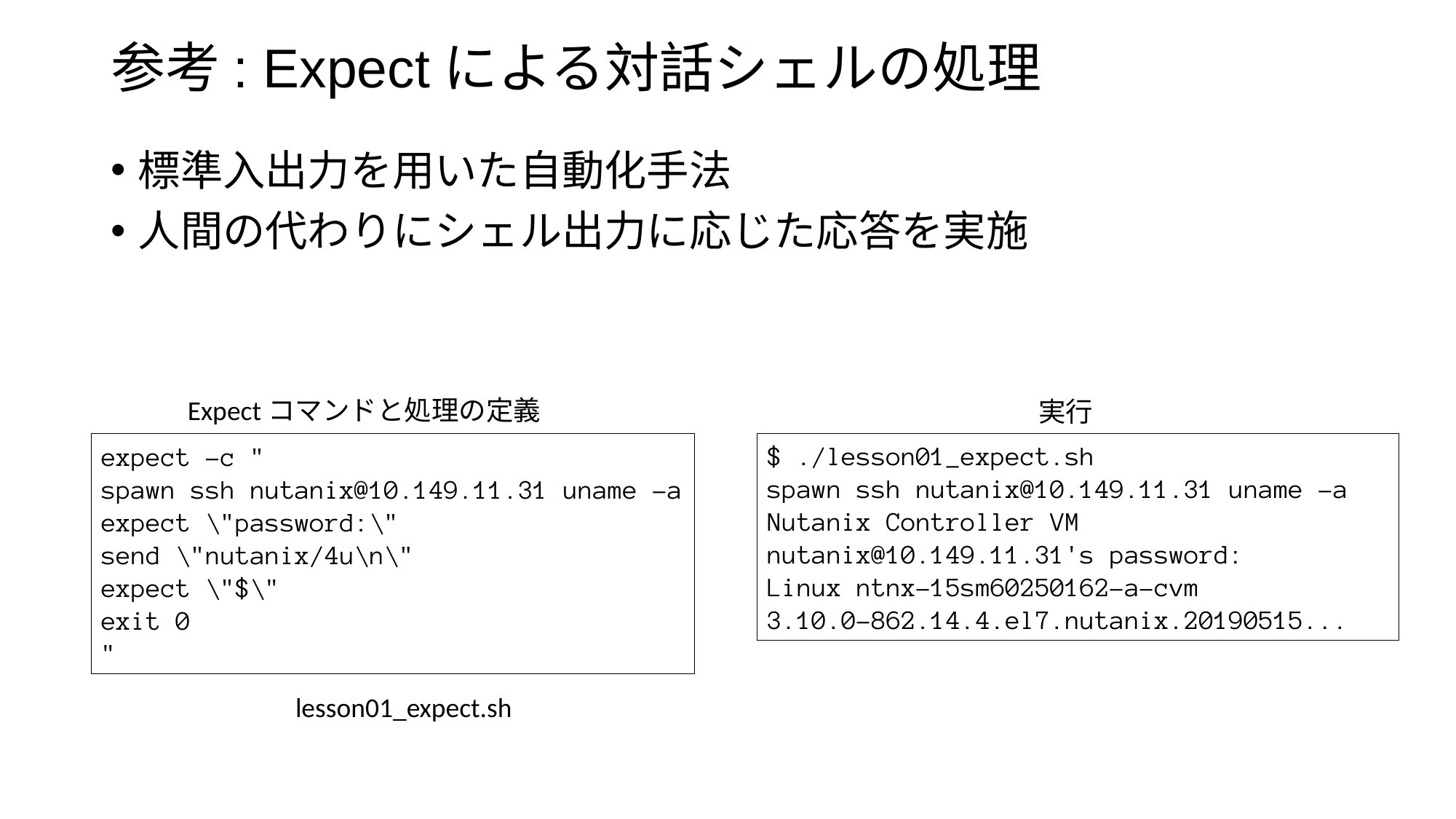

# 参考: Expectによる対話シェルの処理
標準入出力を用いた自動化手法
人間の代わりにシェル出力に応じた応答を実施
Expectコマンドと処理の定義
実行
$ ./lesson01_expect.sh
spawn ssh nutanix@10.149.11.31 uname -a
Nutanix Controller VM
nutanix@10.149.11.31's password:
Linux ntnx-15sm60250162-a-cvm
3.10.0-862.14.4.el7.nutanix.20190515...
expect -c "
spawn ssh nutanix@10.149.11.31 uname -a
expect \"password:\"
send \"nutanix/4u\n\"
expect \"$\"
exit 0
"
lesson01_expect.sh